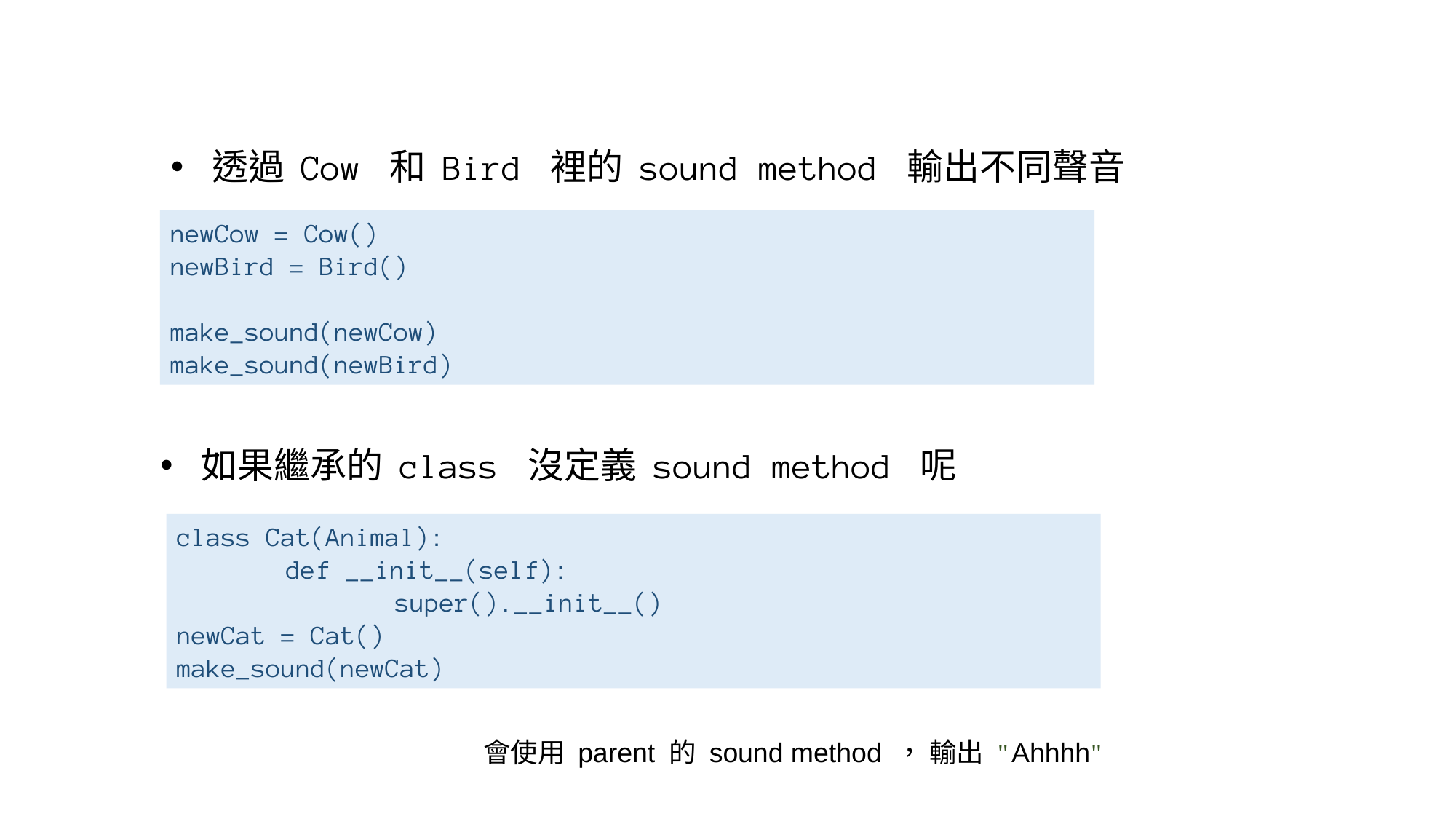

透過 Cow 和 Bird 裡的 sound method 輸出不同聲音
newCow = Cow()
newBird = Bird()

make_sound(newCow)
make_sound(newBird)
如果繼承的 class 沒定義 sound method 呢
class Cat(Animal):
	def __init__(self):
		super().__init__()
newCat = Cat()
make_sound(newCat)
會使用 parent 的 sound method ， 輸出 "Ahhhh"